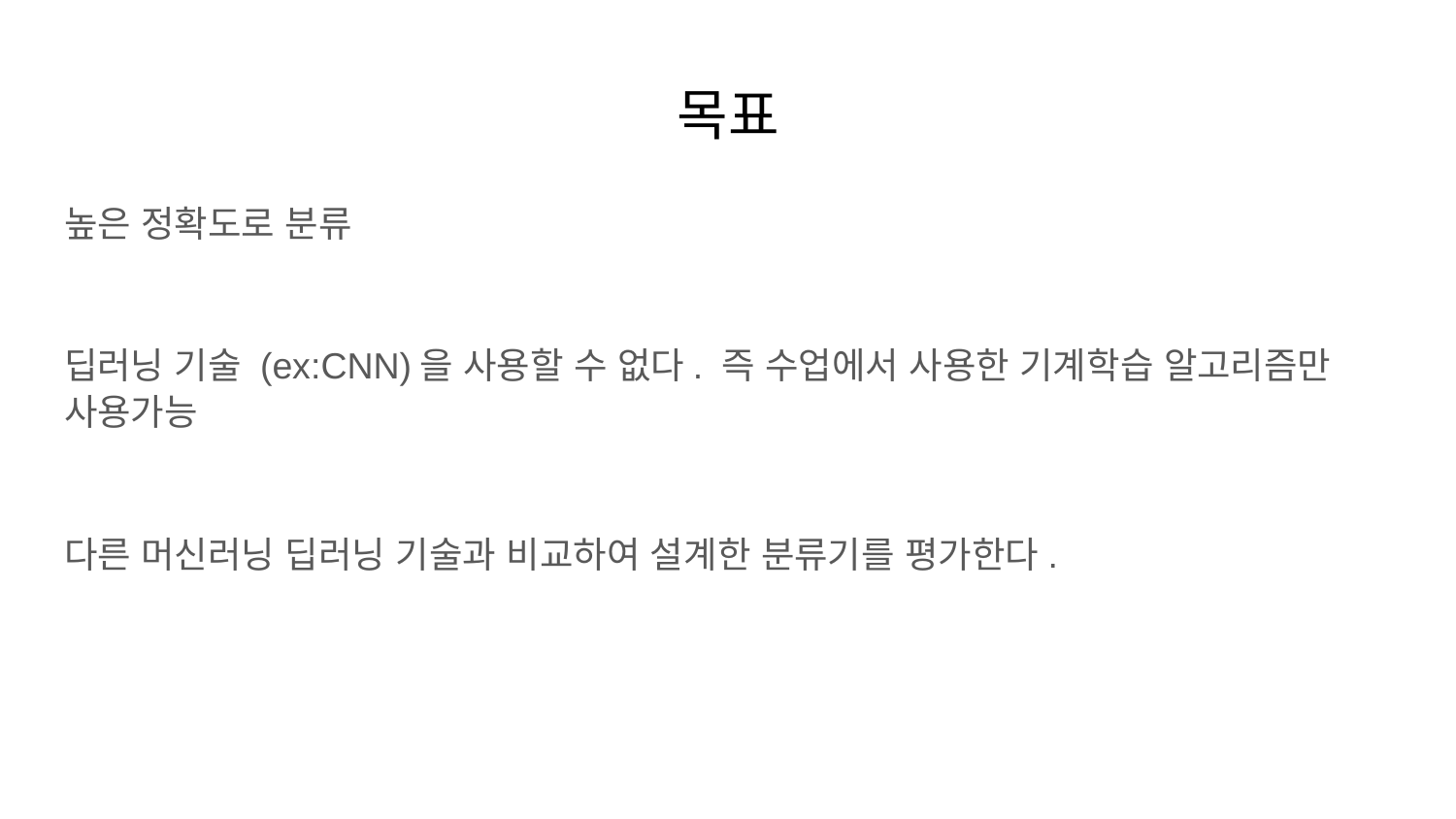

# 목표
높은 정확도로 분류

딥러닝 기술 (ex:CNN)을 사용할 수 없다. 즉 수업에서 사용한 기계학습 알고리즘만 사용가능

다른 머신러닝 딥러닝 기술과 비교하여 설계한 분류기를 평가한다.